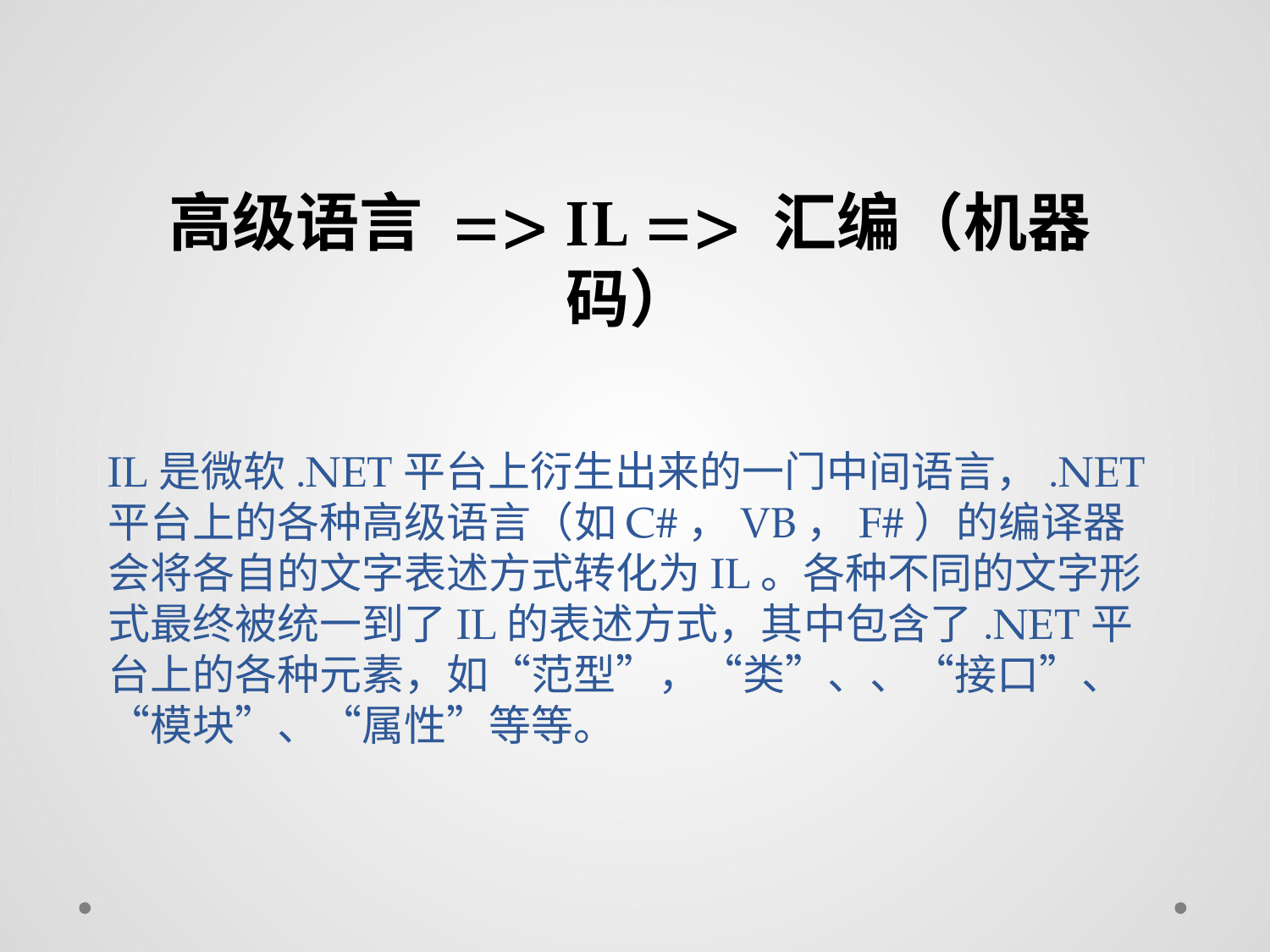

高级语言 => IL => 汇编（机器码）
# IL是微软.NET平台上衍生出来的一门中间语言，.NET平台上的各种高级语言（如C#，VB，F#）的编译器会将各自的文字表述方式转化为IL。各种不同的文字形式最终被统一到了IL的表述方式，其中包含了.NET平台上的各种元素，如“范型”，“类”、、“接口”、“模块”、“属性”等等。